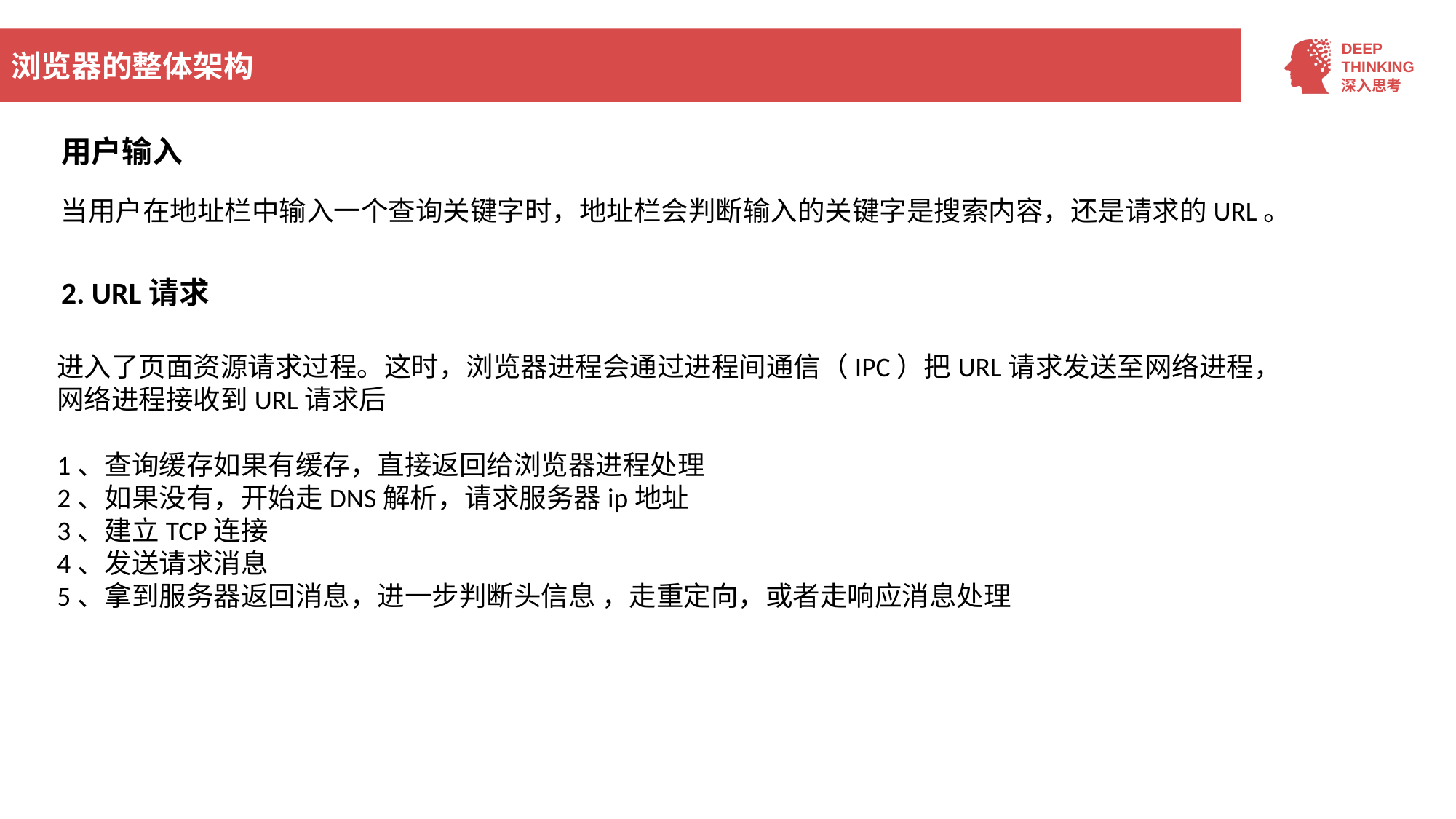

# 浏览器的整体架构
用户输入

当用户在地址栏中输入一个查询关键字时，地址栏会判断输入的关键字是搜索内容，还是请求的URL。
2. URL请求

进入了页面资源请求过程。这时，浏览器进程会通过进程间通信（IPC）把URL请求发送至网络进程，
网络进程接收到URL请求后

1、查询缓存如果有缓存，直接返回给浏览器进程处理
2、如果没有，开始走DNS解析，请求服务器ip地址
3、建立TCP连接
4、发送请求消息
5、拿到服务器返回消息，进一步判断头信息 ，走重定向，或者走响应消息处理